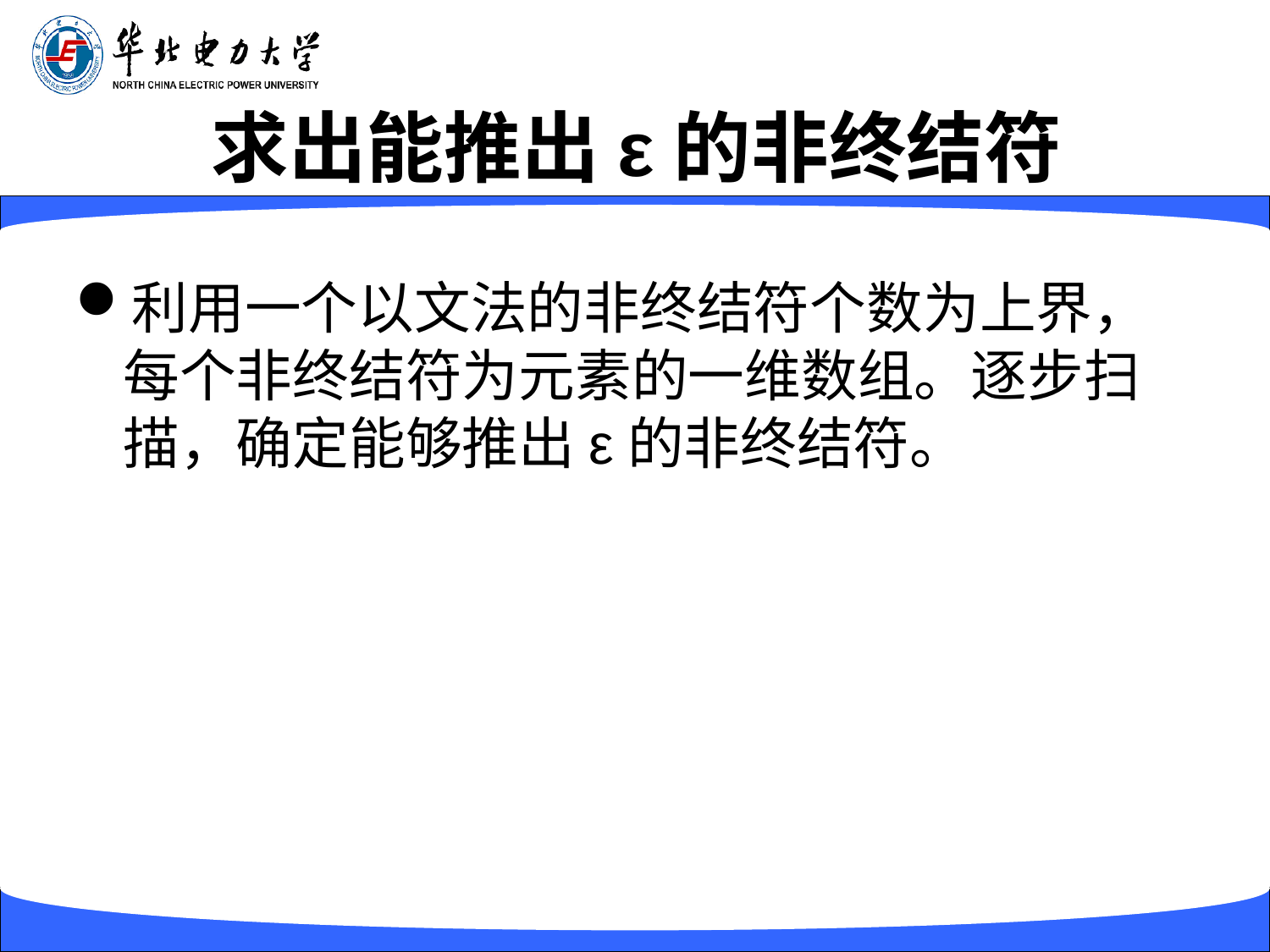

# 求出能推出ε的非终结符
利用一个以文法的非终结符个数为上界，每个非终结符为元素的一维数组。逐步扫描，确定能够推出ε的非终结符。